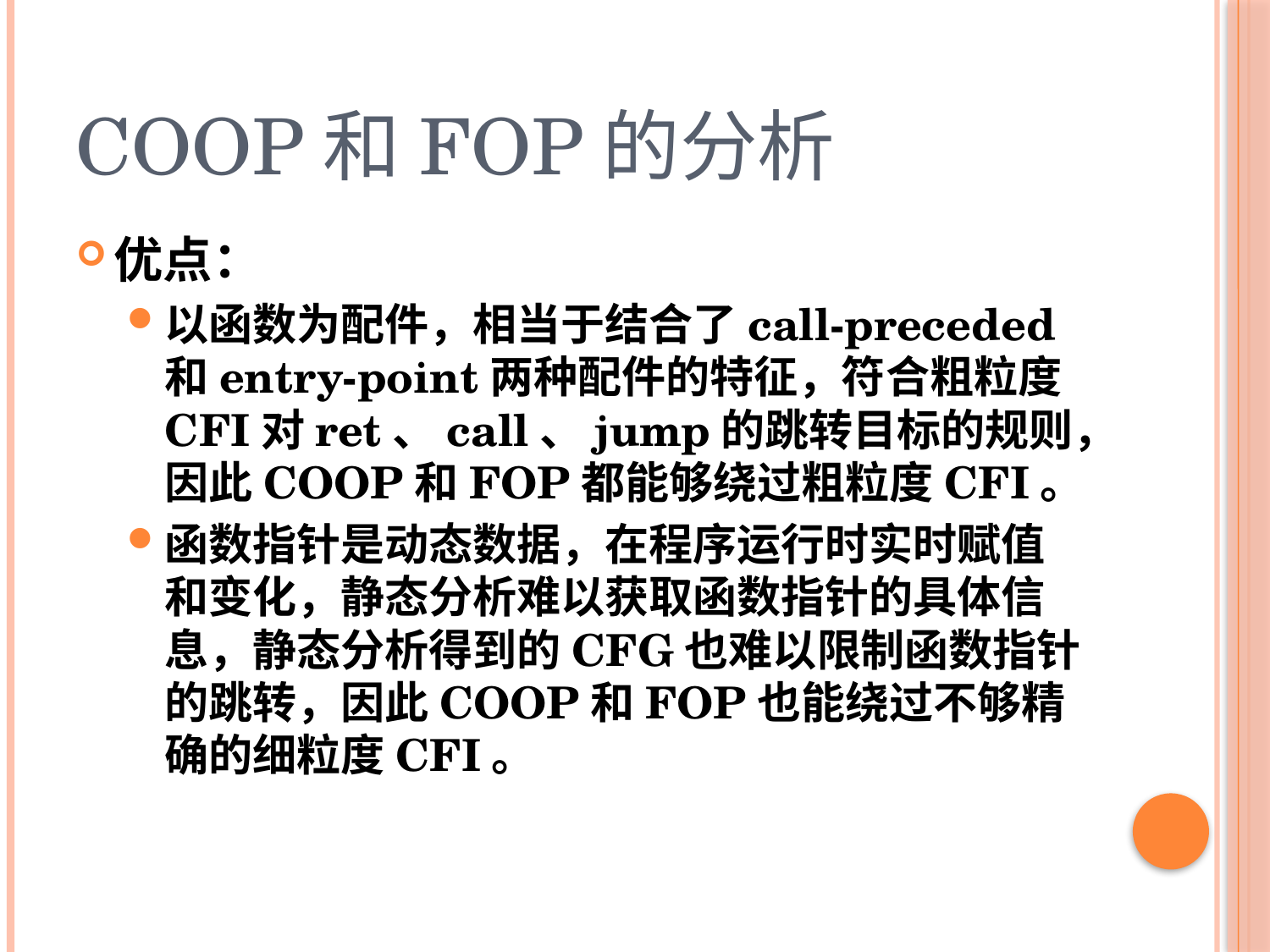

# COOP和FOP的分析
优点：
以函数为配件，相当于结合了call-preceded和entry-point两种配件的特征，符合粗粒度CFI对ret、call、jump的跳转目标的规则，因此COOP和FOP都能够绕过粗粒度CFI。
函数指针是动态数据，在程序运行时实时赋值和变化，静态分析难以获取函数指针的具体信息，静态分析得到的CFG也难以限制函数指针的跳转，因此COOP和FOP也能绕过不够精确的细粒度CFI。